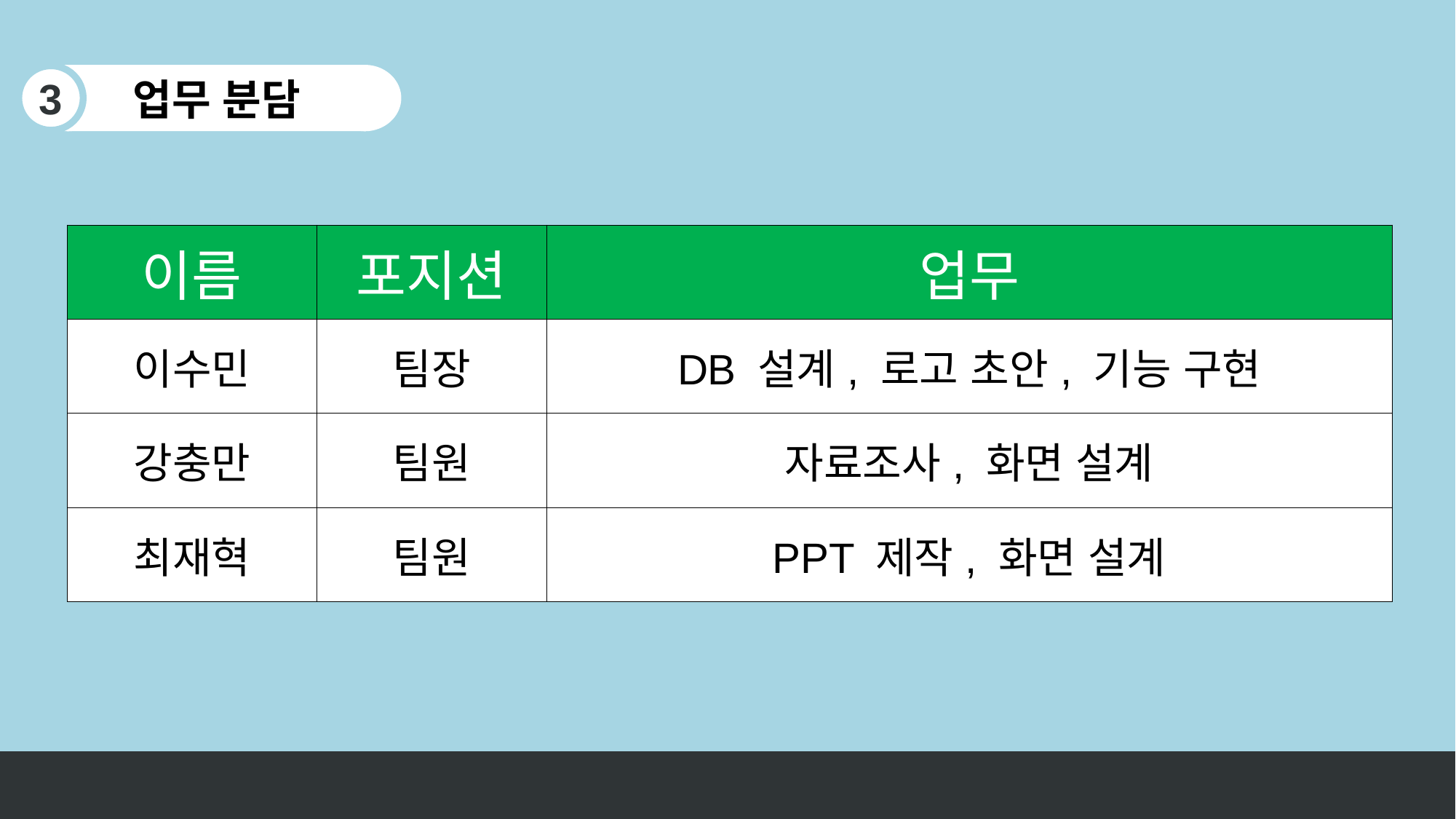

업무 분담
3
| 이름 | 포지션 | 업무 |
| --- | --- | --- |
| 이수민 | 팀장 | DB 설계, 로고 초안, 기능 구현 |
| 강충만 | 팀원 | 자료조사, 화면 설계 |
| 최재혁 | 팀원 | PPT 제작, 화면 설계 |